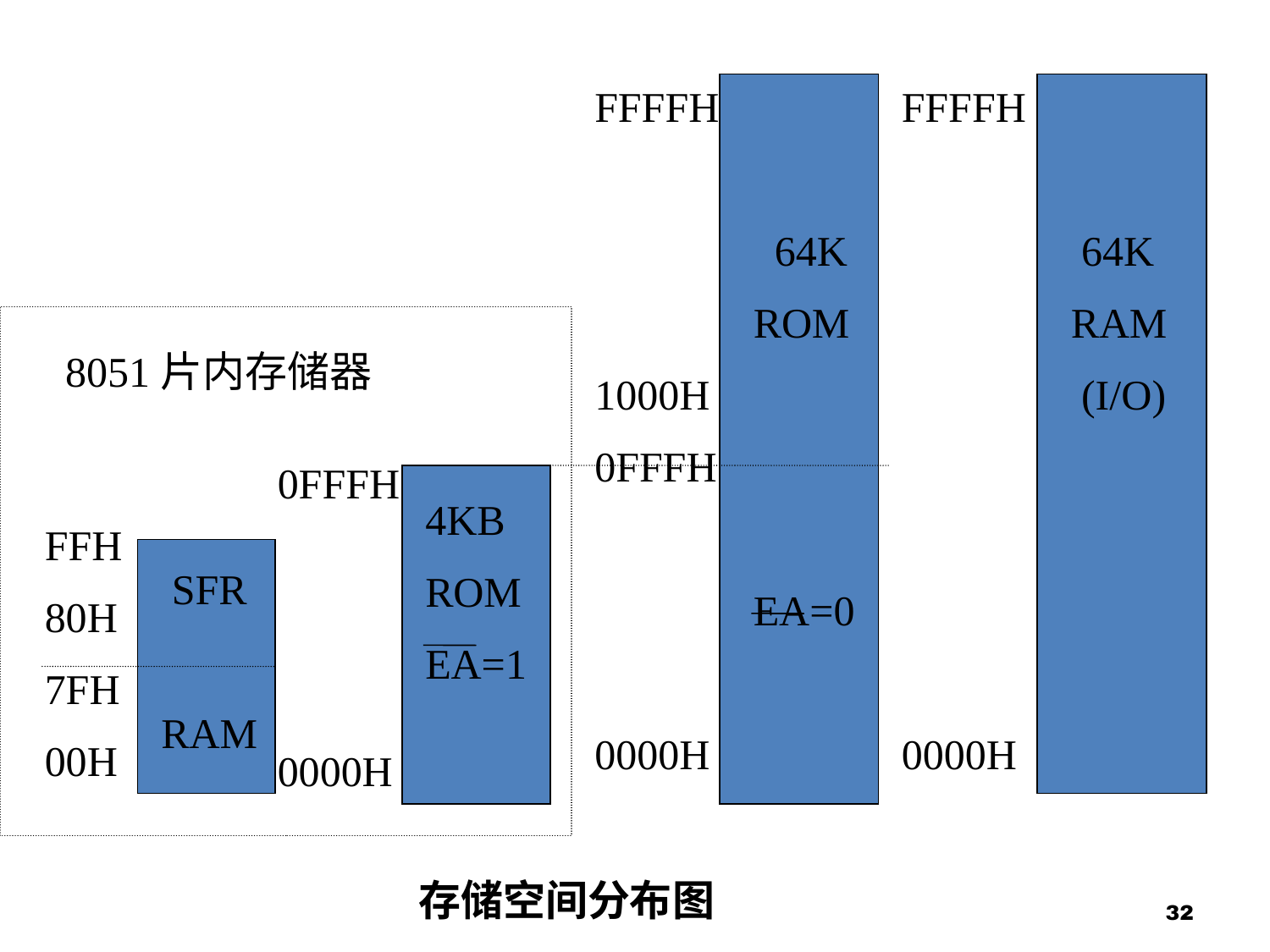

FFFFH

                 64K
               ROM
1000H
0FFFH

               EA=0

0000H

FFFFH

                 64K
                RAM
                 (I/O)

0000H

8051片内存储器
0FFFH

0000H

4KB
ROM
EA=1
FFH
80H
7FH
00H

 SFR

RAM

                存储空间分布图
32